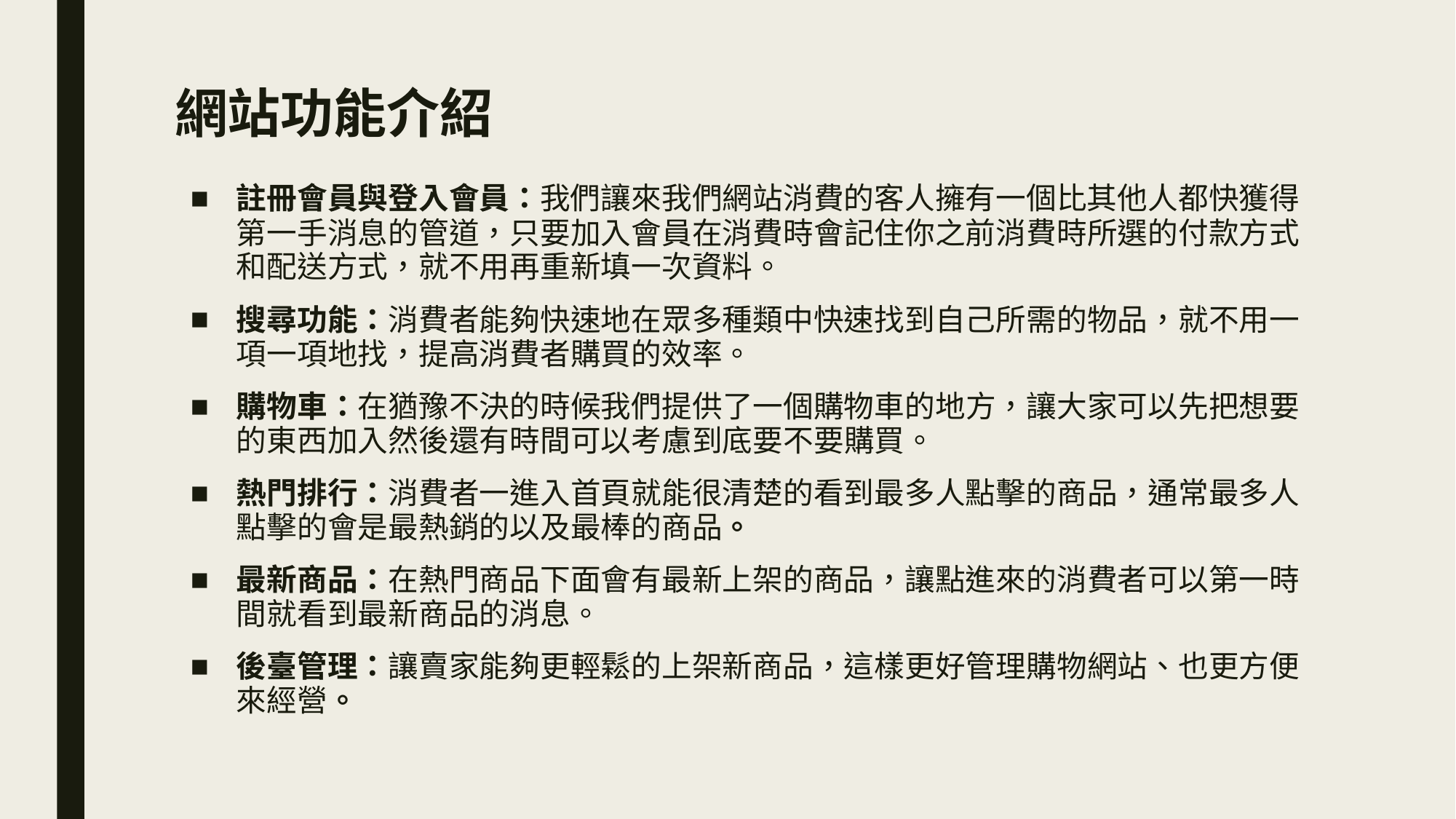

# 網站功能介紹
註冊會員與登入會員：我們讓來我們網站消費的客人擁有一個比其他人都快獲得第一手消息的管道，只要加入會員在消費時會記住你之前消費時所選的付款方式和配送方式，就不用再重新填一次資料。
搜尋功能：消費者能夠快速地在眾多種類中快速找到自己所需的物品，就不用一項一項地找，提高消費者購買的效率。
購物車：在猶豫不決的時候我們提供了一個購物車的地方，讓大家可以先把想要的東西加入然後還有時間可以考慮到底要不要購買。
熱門排行：消費者一進入首頁就能很清楚的看到最多人點擊的商品，通常最多人點擊的會是最熱銷的以及最棒的商品。
最新商品：在熱門商品下面會有最新上架的商品，讓點進來的消費者可以第一時間就看到最新商品的消息。
後臺管理：讓賣家能夠更輕鬆的上架新商品，這樣更好管理購物網站、也更方便來經營。